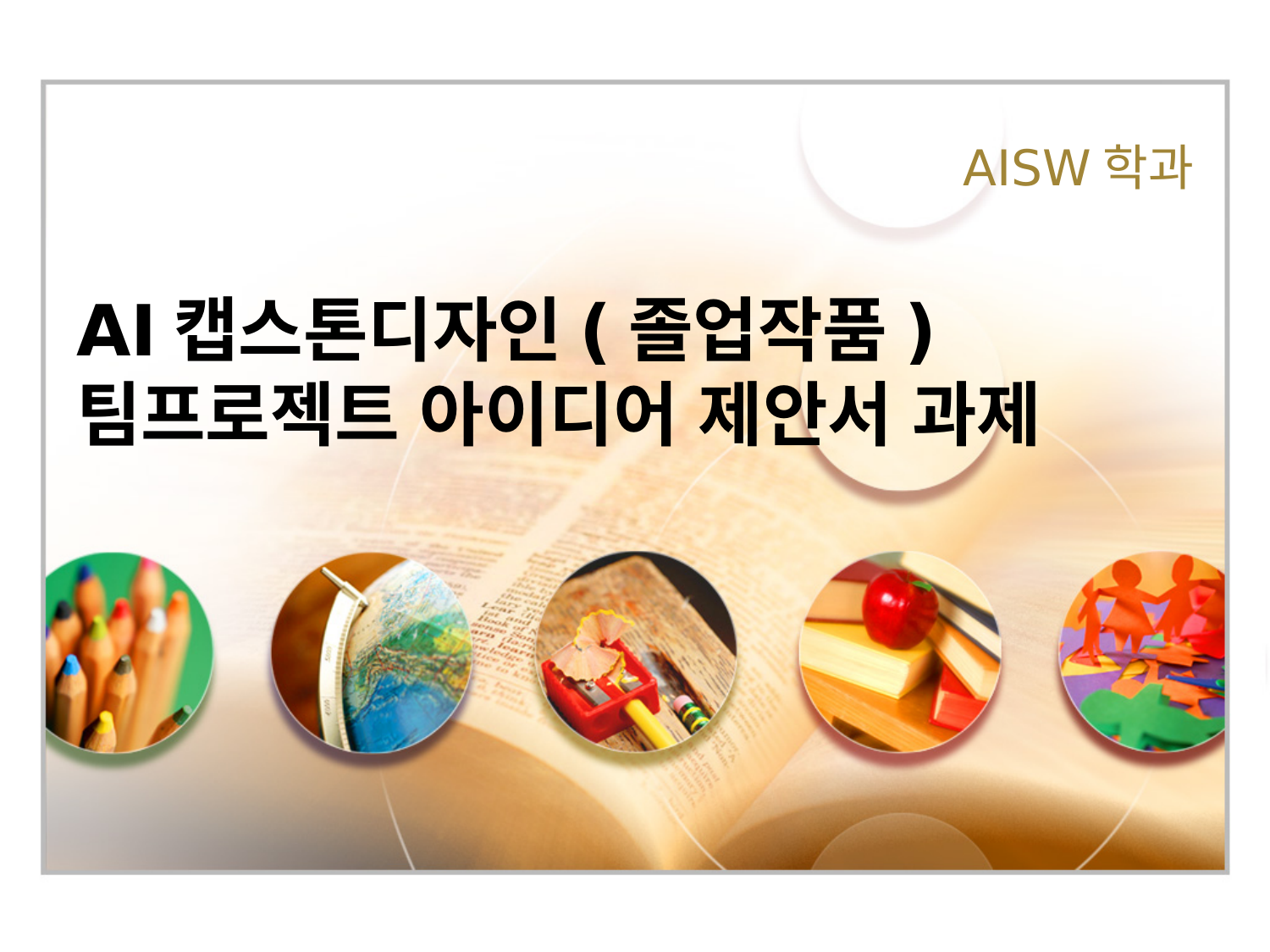

AISW학과
# AI캡스톤디자인(졸업작품) 팀프로젝트 아이디어 제안서 과제